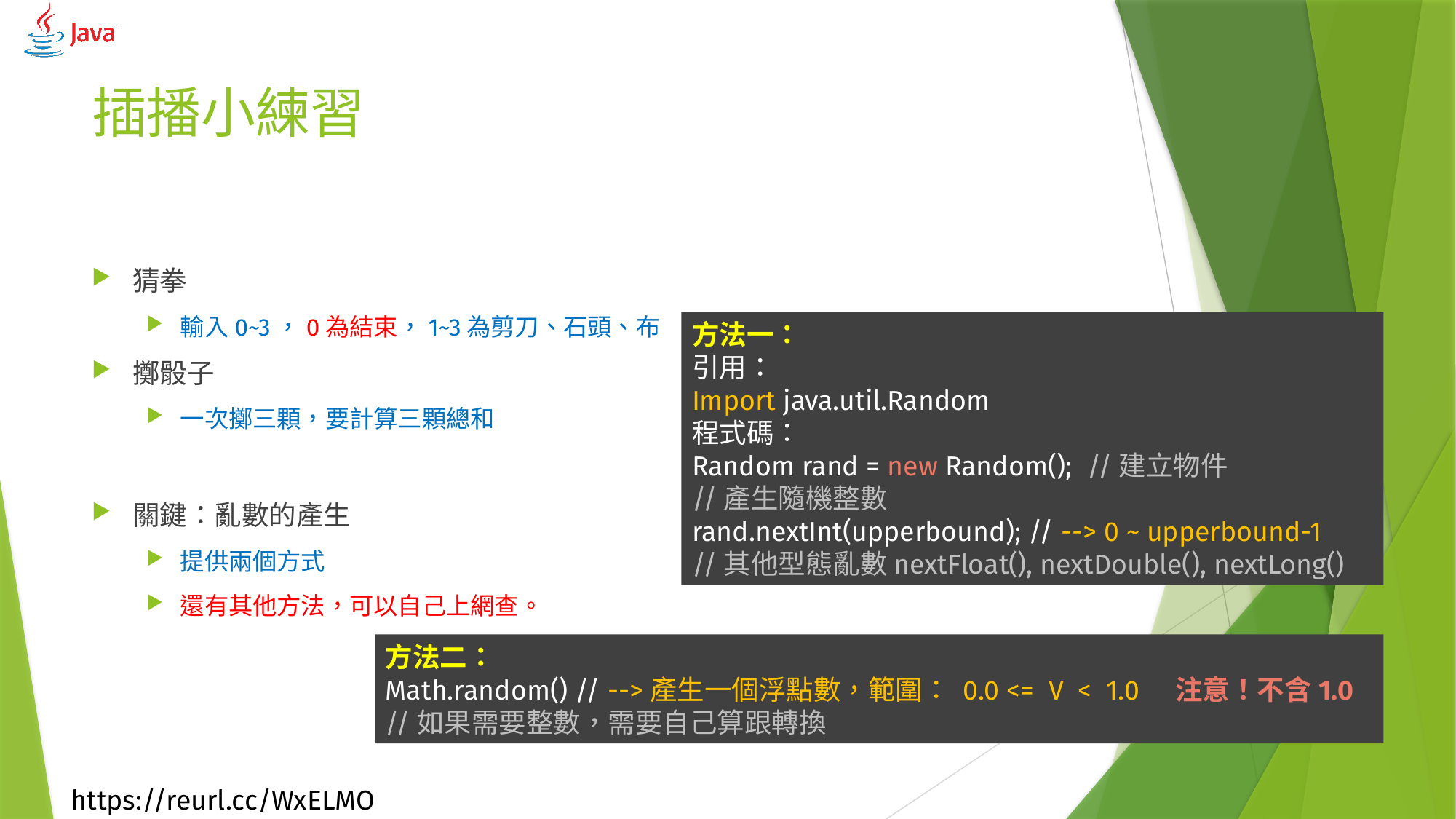

# 插播小練習
猜拳
輸入0~3，0為結束，1~3為剪刀、石頭、布
擲骰子
一次擲三顆，要計算三顆總和

關鍵：亂數的產生
提供兩個方式
還有其他方法，可以自己上網查。
方法一：
引用：
Import java.util.Random
程式碼：
Random rand = new Random();  //建立物件
//產生隨機整數
rand.nextInt(upperbound); // --> 0 ~ upperbound-1
//其他型態亂數nextFloat(), nextDouble(), nextLong()
方法二：
Math.random() // -->產生一個浮點數，範圍： 0.0 <=  V  <  1.0    注意！不含1.0
//如果需要整數，需要自己算跟轉換